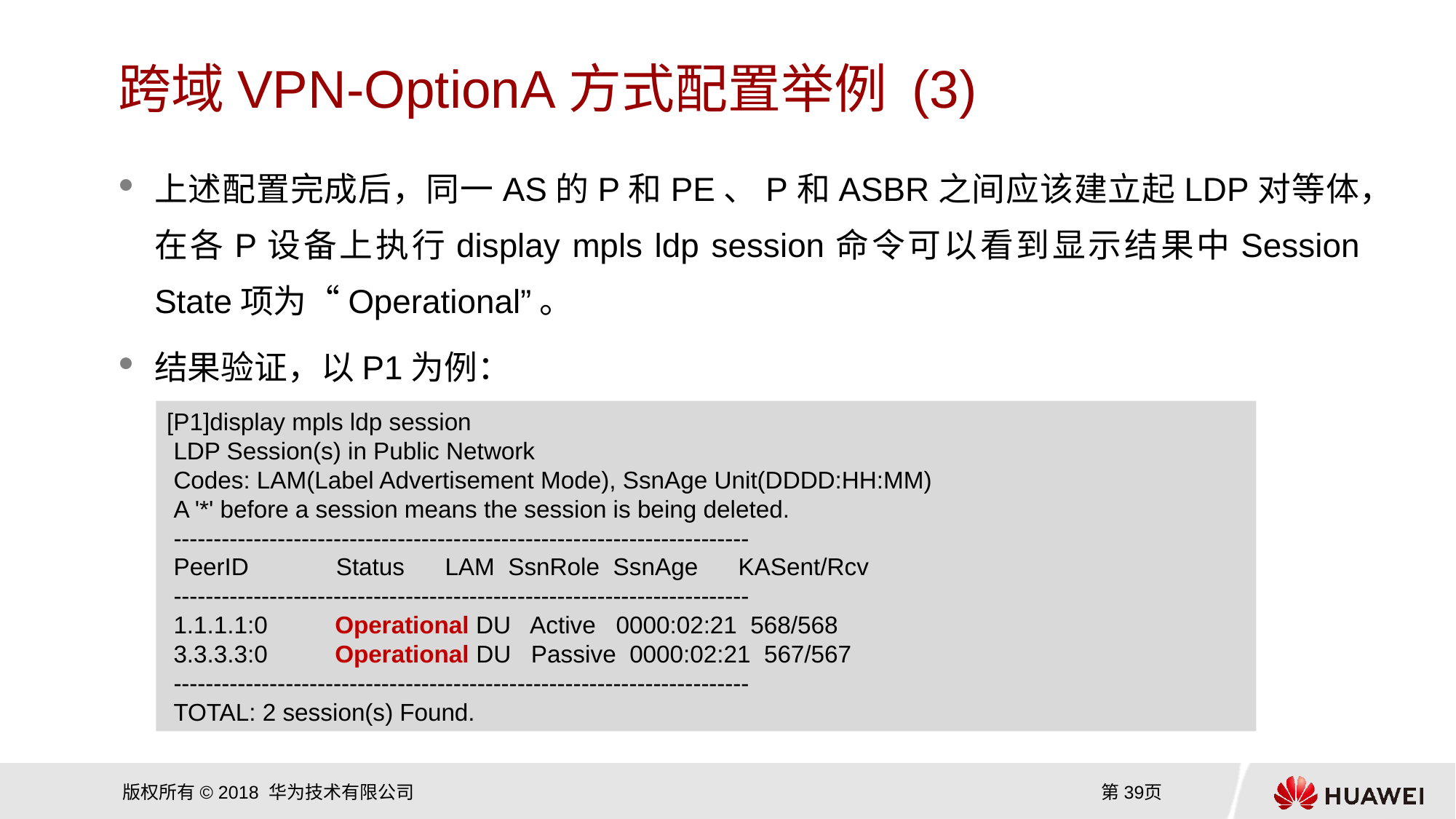

# 跨域VPN-OptionA方式配置举例 (3)
上述配置完成后，同一AS的P和PE、P和ASBR之间应该建立起LDP对等体，在各P设备上执行display mpls ldp session命令可以看到显示结果中Session State项为“Operational”。
结果验证，以P1为例：

[P1]display mpls ldp session
 LDP Session(s) in Public Network
 Codes: LAM(Label Advertisement Mode), SsnAge Unit(DDDD:HH:MM)
 A '*' before a session means the session is being deleted.
 ------------------------------------------------------------------------
 PeerID             Status      LAM  SsnRole  SsnAge      KASent/Rcv
 ------------------------------------------------------------------------
 1.1.1.1:0          Operational DU   Active   0000:02:21  568/568
 3.3.3.3:0          Operational DU   Passive  0000:02:21  567/567
 ------------------------------------------------------------------------
 TOTAL: 2 session(s) Found.